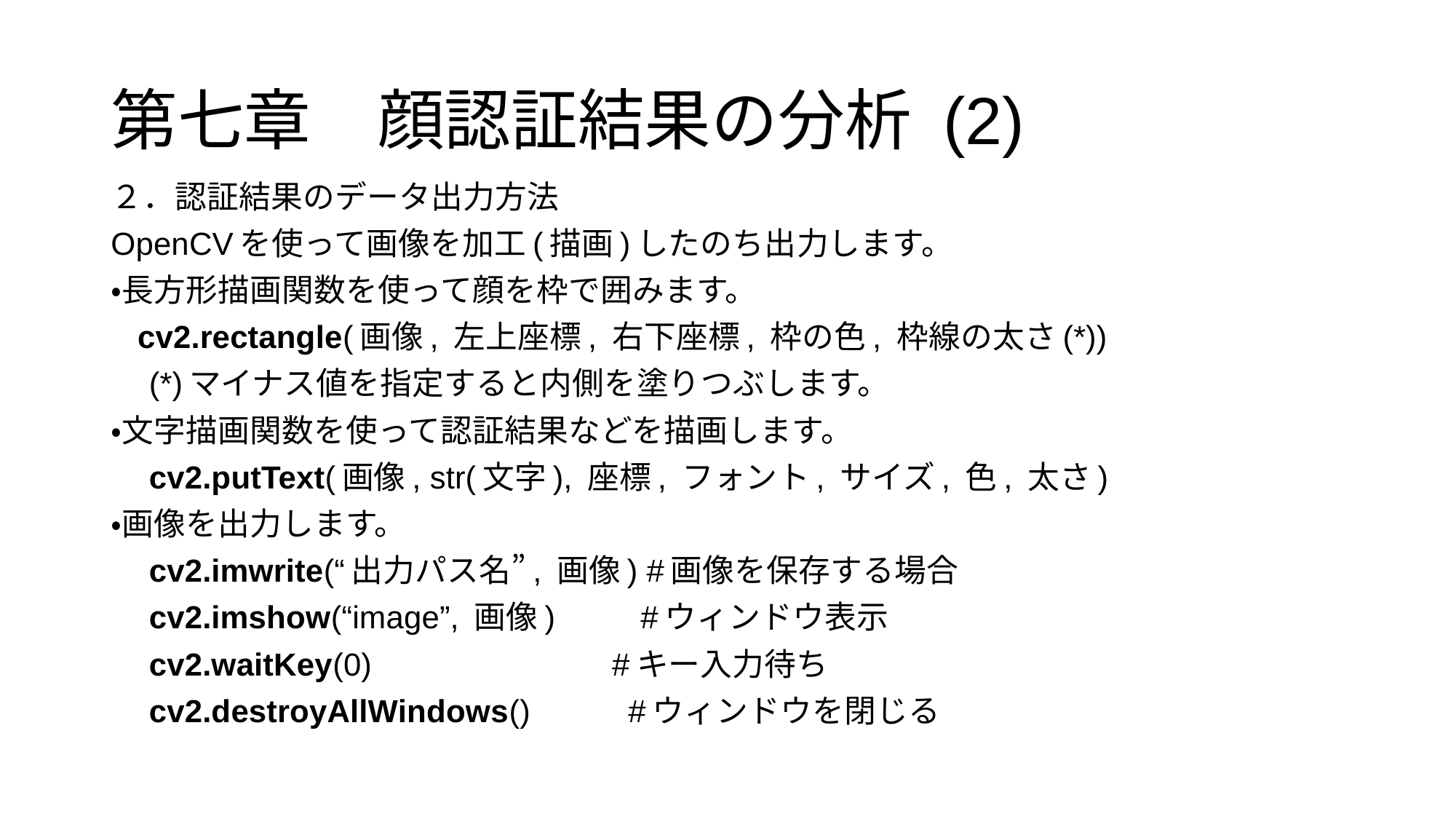

# 第七章　顔認証結果の分析 (2)
２．認証結果のデータ出力方法
OpenCVを使って画像を加工(描画)したのち出力します。
・長方形描画関数を使って顔を枠で囲みます。
   cv2.rectangle(画像, 左上座標, 右下座標, 枠の色, 枠線の太さ(*))
　(*)マイナス値を指定すると内側を塗りつぶします。
・文字描画関数を使って認証結果などを描画します。
　cv2.putText(画像, str(文字), 座標, フォント, サイズ, 色, 太さ)
・画像を出力します。
　cv2.imwrite(“出力パス名”, 画像) #画像を保存する場合
　cv2.imshow(“image”, 画像) 　　#ウィンドウ表示
　cv2.waitKey(0)                           #キー入力待ち
　cv2.destroyAllWindows()           #ウィンドウを閉じる